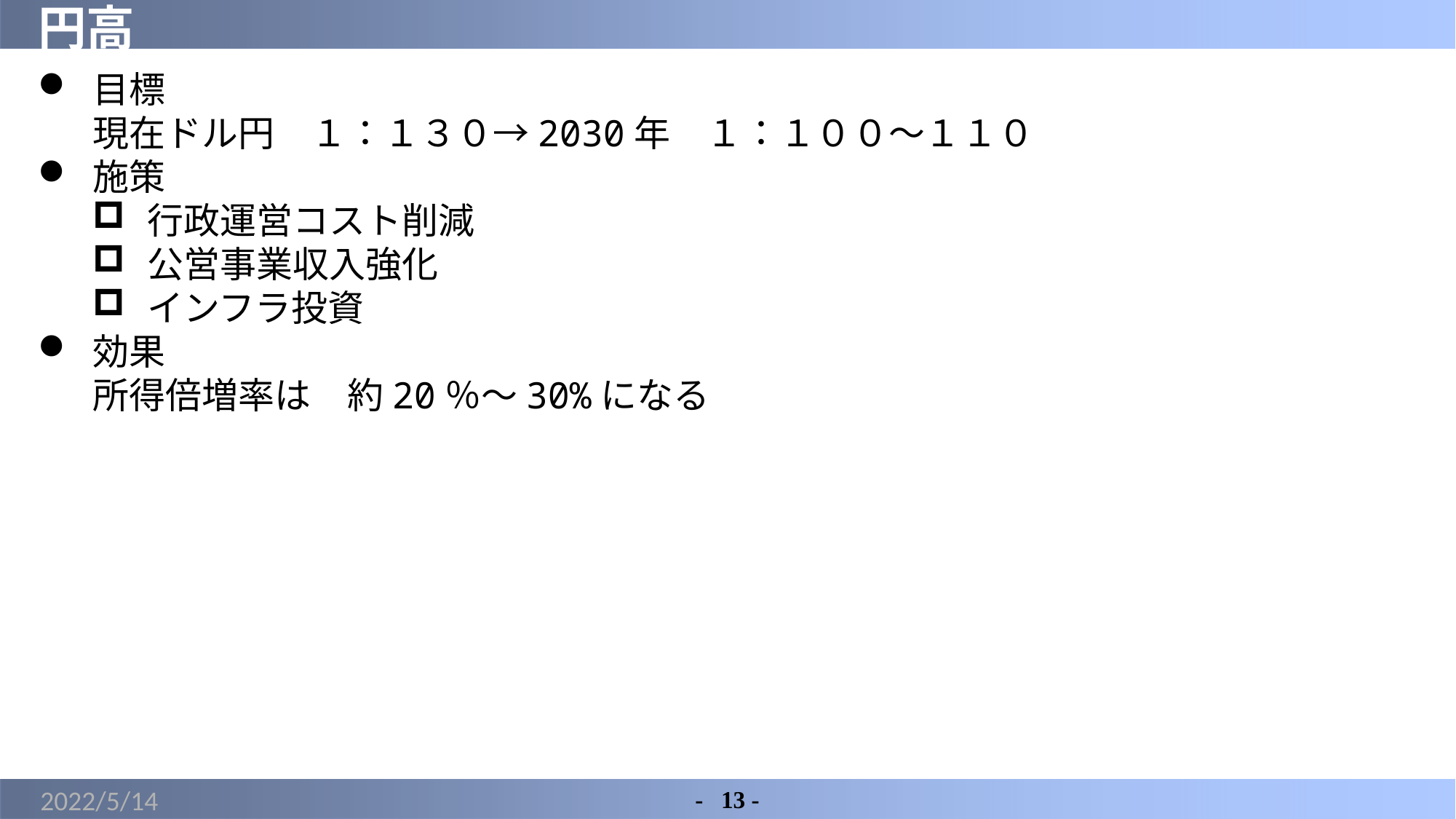

# 円高
目標
現在ドル円　１：１３０→2030年　１：１００～１１０
施策
行政運営コスト削減
公営事業収入強化
インフラ投資
効果
所得倍増率は　約20％～30%になる
2022/5/14
-	13 -